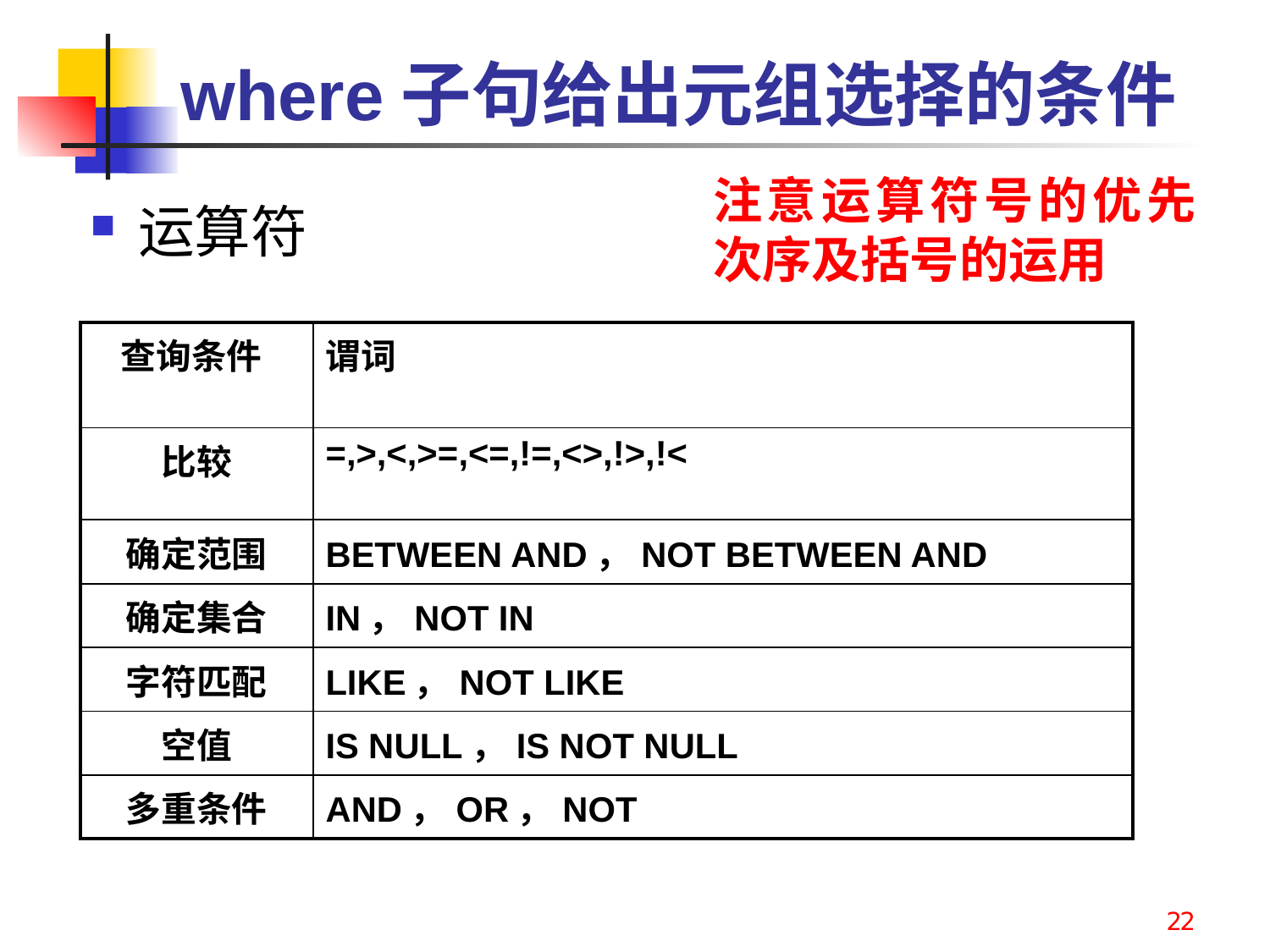

# where子句给出元组选择的条件
注意运算符号的优先次序及括号的运用
运算符
| 查询条件 | 谓词 |
| --- | --- |
| 比较 | =,>,<,>=,<=,!=,<>,!>,!< |
| 确定范围 | BETWEEN AND，NOT BETWEEN AND |
| 确定集合 | IN，NOT IN |
| 字符匹配 | LIKE，NOT LIKE |
| 空值 | IS NULL，IS NOT NULL |
| 多重条件 | AND，OR，NOT |
22